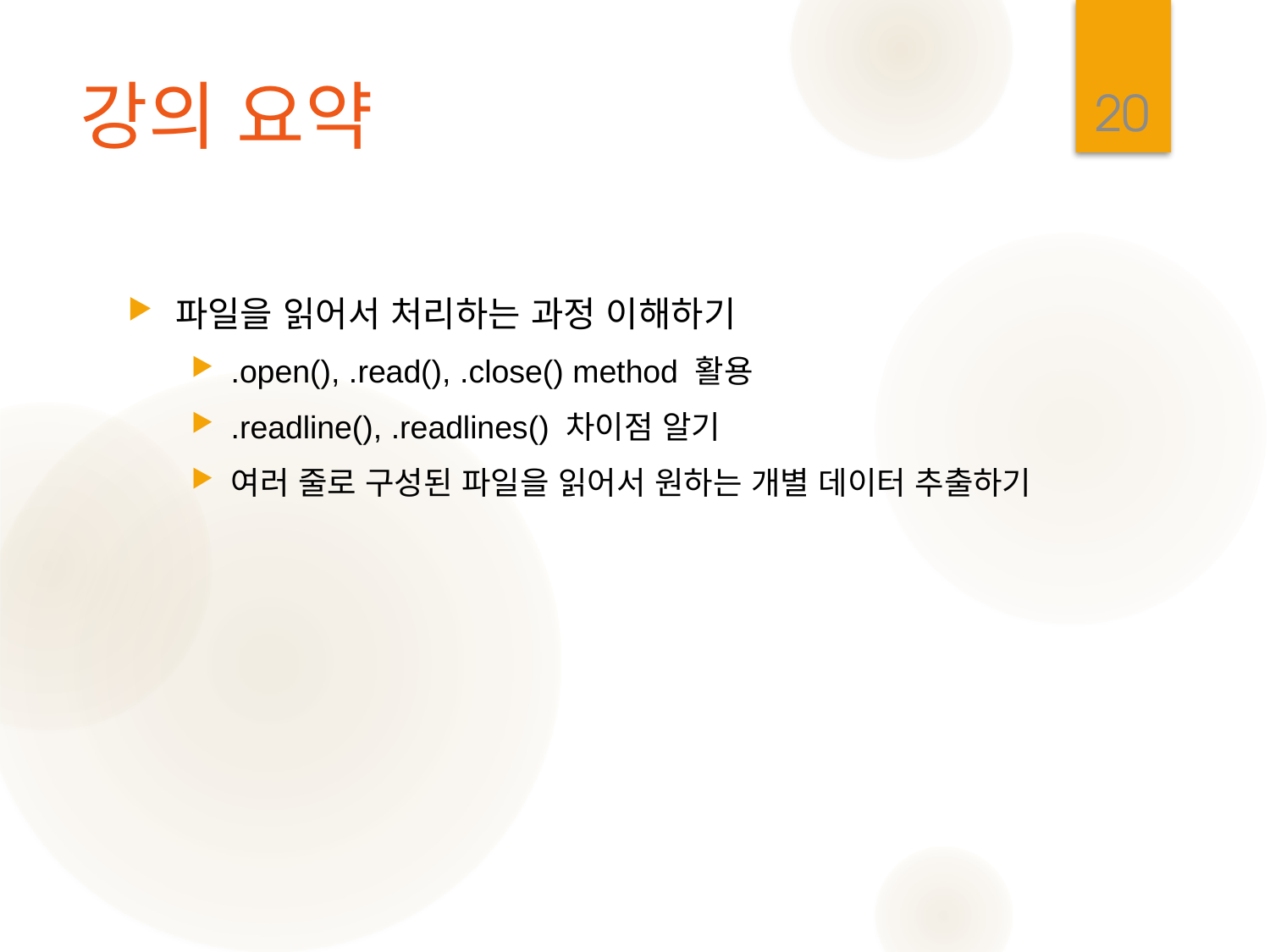

20
# 강의 요약

파일을 읽어서 처리하는 과정 이해하기
.open(), .read(), .close() method 활용
.readline(), .readlines() 차이점 알기
여러 줄로 구성된 파일을 읽어서 원하는 개별 데이터 추출하기